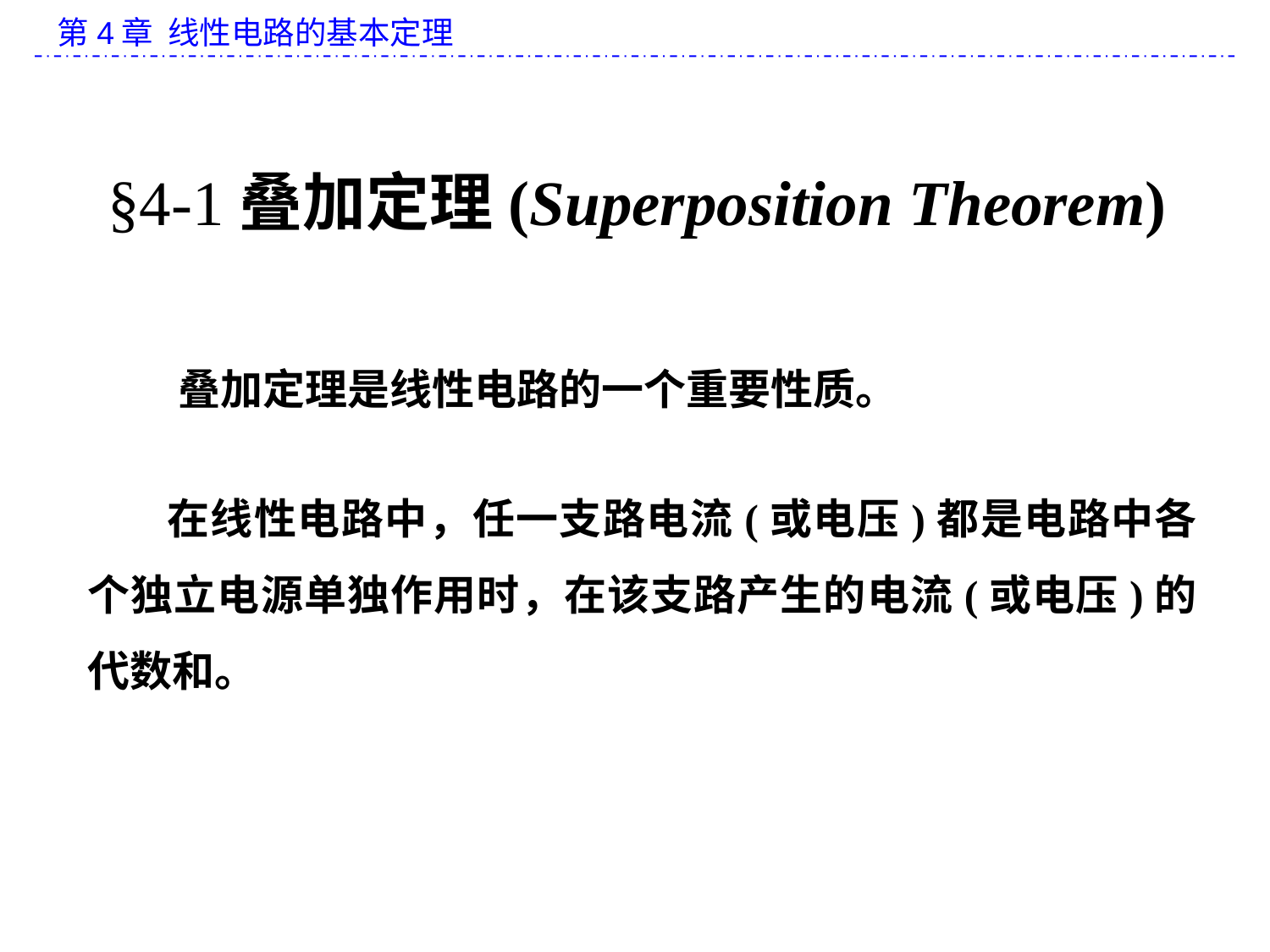

§4-1叠加定理(Superposition Theorem)
 叠加定理是线性电路的一个重要性质。
在线性电路中，任一支路电流(或电压)都是电路中各个独立电源单独作用时，在该支路产生的电流(或电压)的代数和。